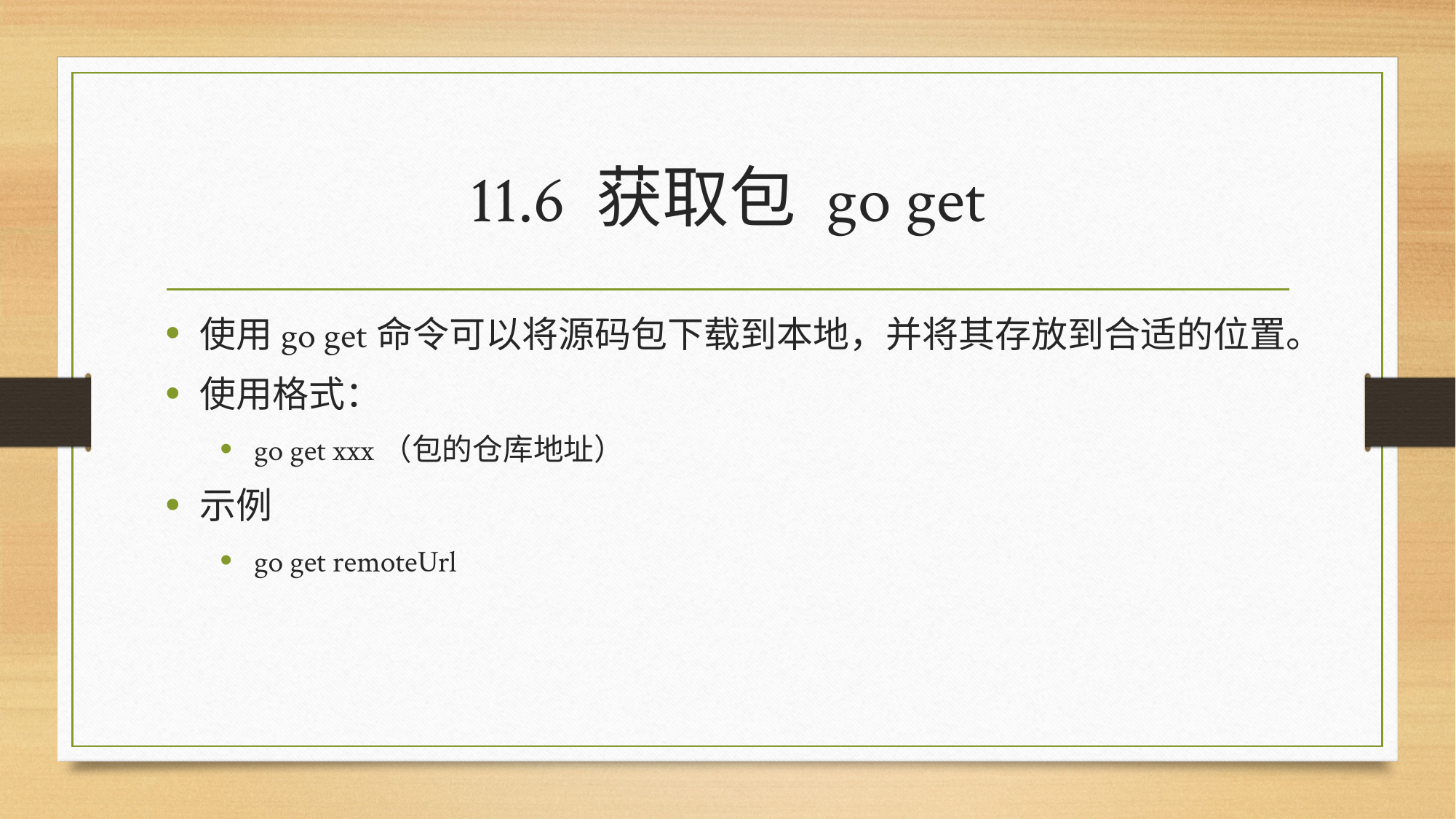

# 11.6 获取包 go get
使用go get命令可以将源码包下载到本地，并将其存放到合适的位置。
使用格式：
go get xxx（包的仓库地址）
示例
go get remoteUrl